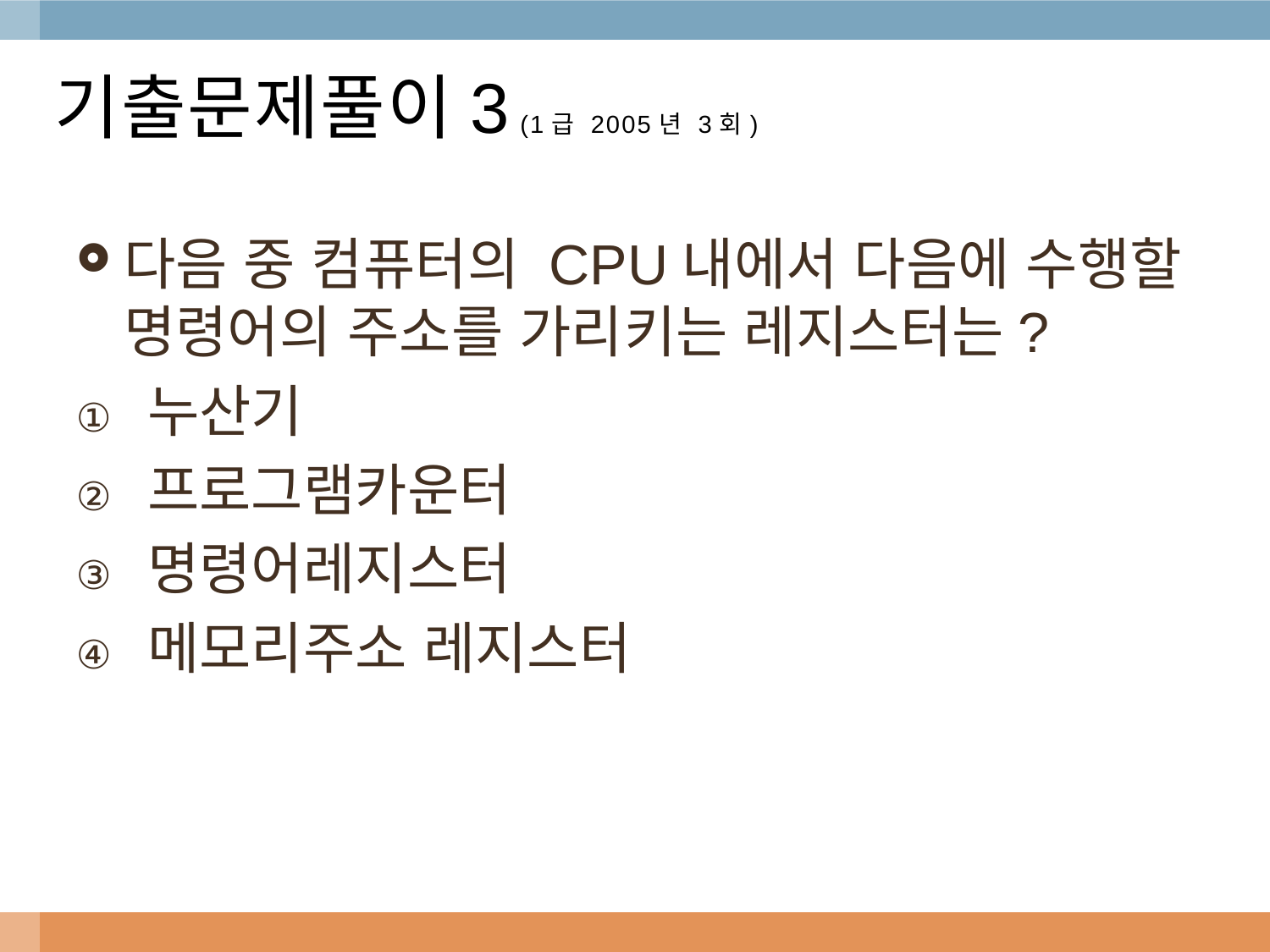

# 기출문제풀이3 (1급 2005년 3회)
다음 중 컴퓨터의 CPU내에서 다음에 수행할 명령어의 주소를 가리키는 레지스터는?
누산기
프로그램카운터
명령어레지스터
메모리주소 레지스터